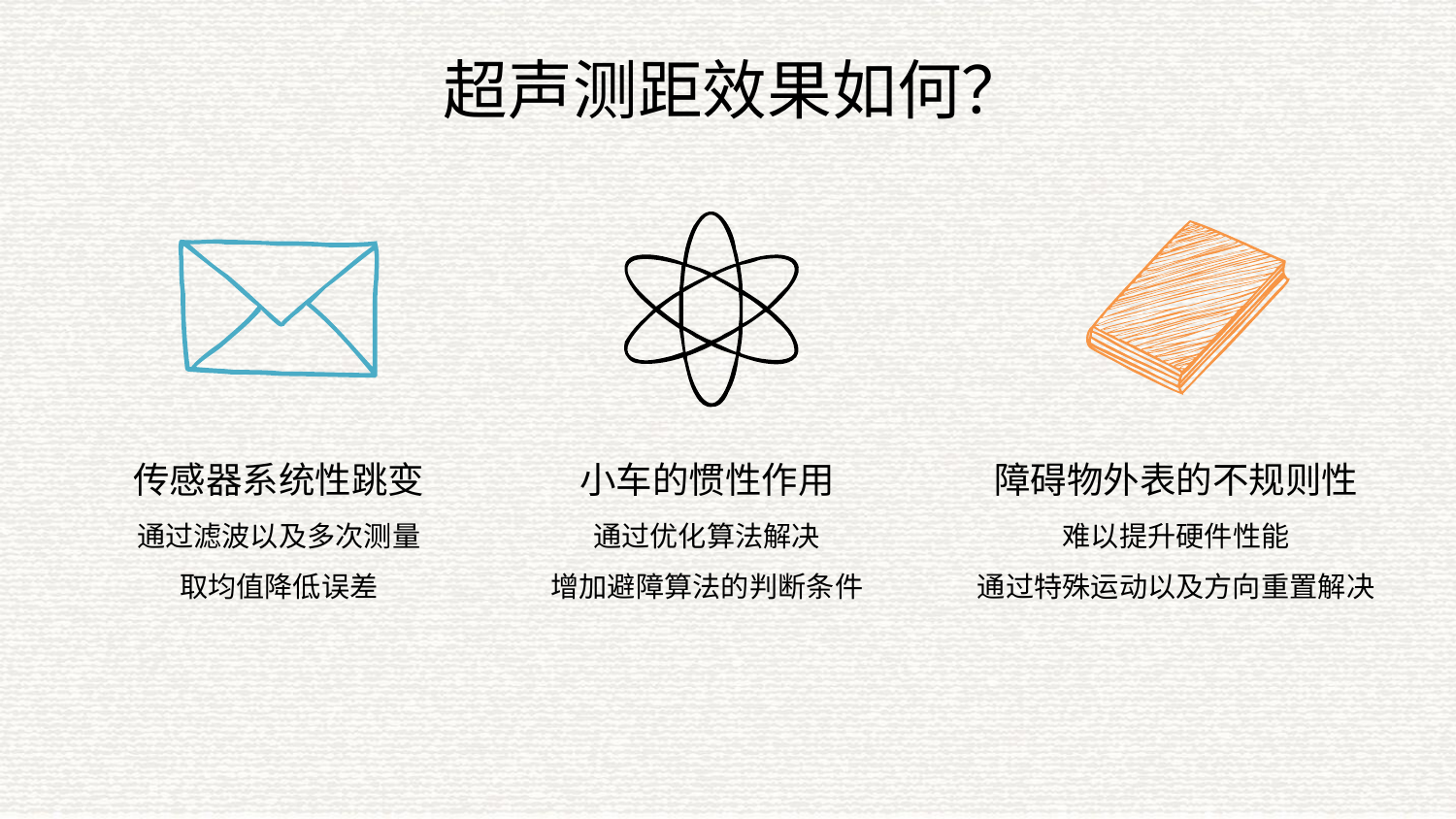

超声测距效果如何？

传感器系统性跳变
通过滤波以及多次测量
取均值降低误差
小车的惯性作用
通过优化算法解决
增加避障算法的判断条件
障碍物外表的不规则性
难以提升硬件性能
通过特殊运动以及方向重置解决